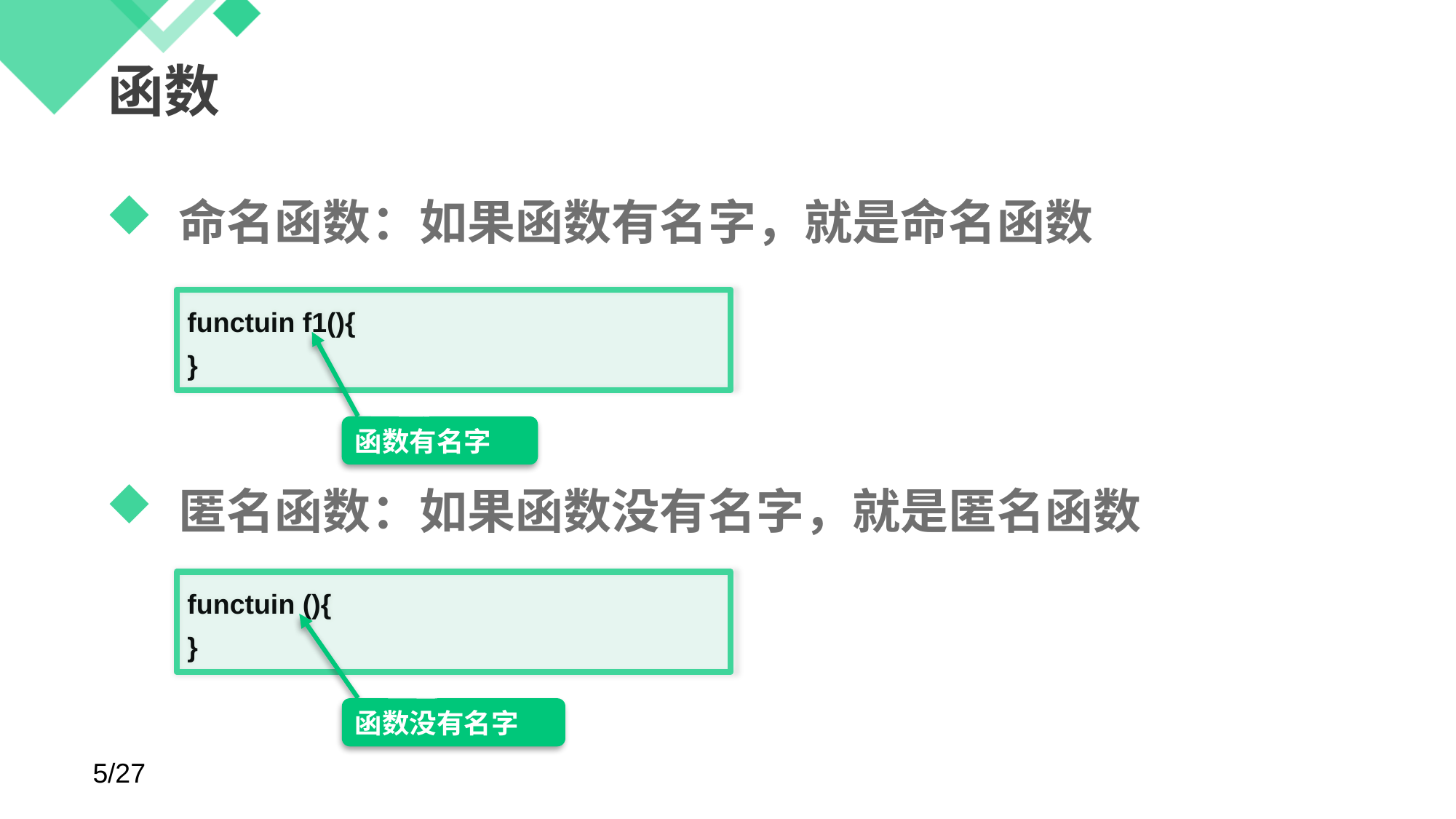

# 函数
命名函数：如果函数有名字，就是命名函数

匿名函数：如果函数没有名字，就是匿名函数

functuin f1(){
}

函数有名字
functuin (){
}

函数没有名字